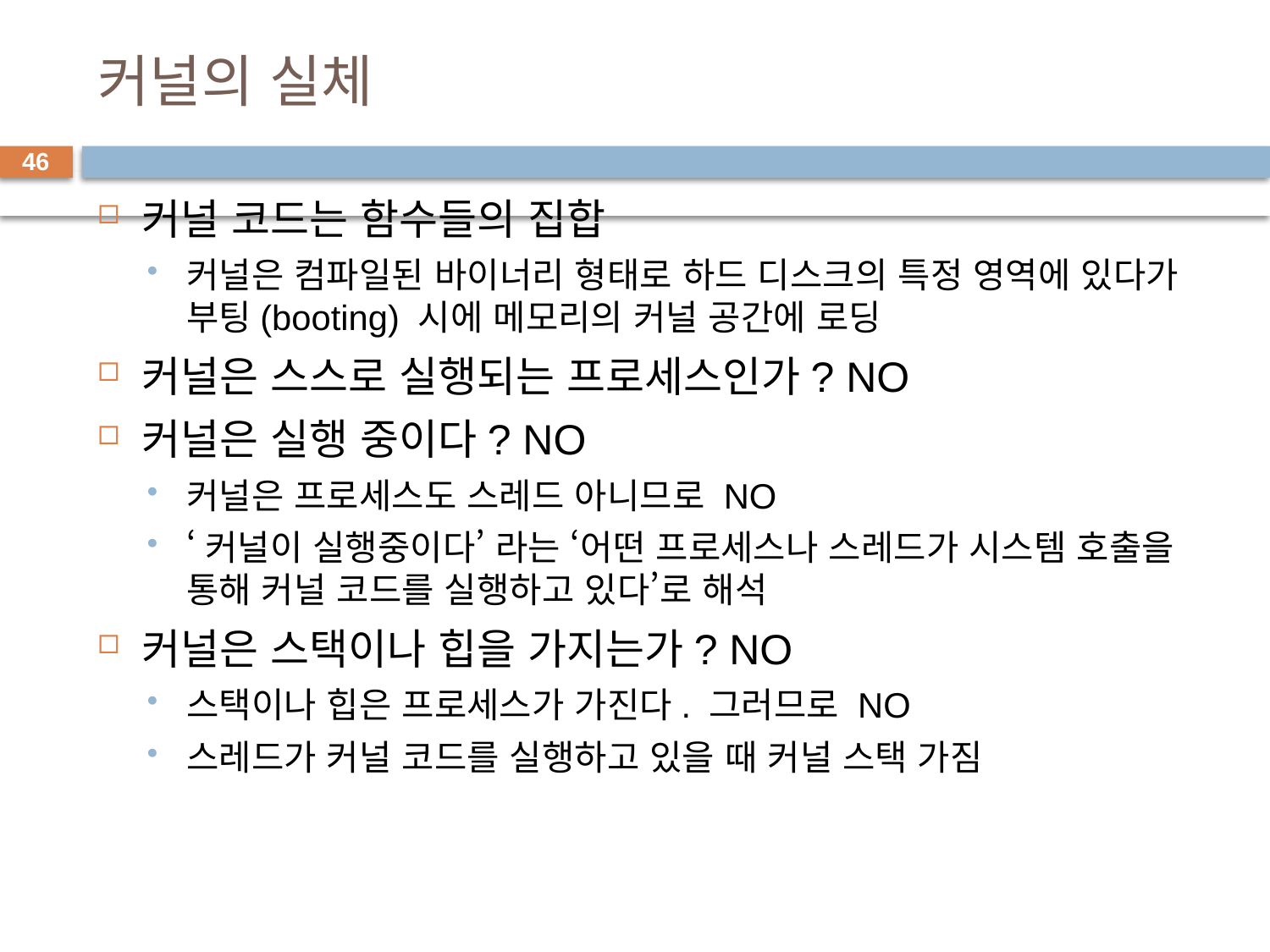

# 커널의 실체
46
커널 코드는 함수들의 집합
커널은 컴파일된 바이너리 형태로 하드 디스크의 특정 영역에 있다가 부팅(booting) 시에 메모리의 커널 공간에 로딩
커널은 스스로 실행되는 프로세스인가? NO
커널은 실행 중이다? NO
커널은 프로세스도 스레드 아니므로 NO
‘커널이 실행중이다’ 라는 ‘어떤 프로세스나 스레드가 시스템 호출을 통해 커널 코드를 실행하고 있다’로 해석
커널은 스택이나 힙을 가지는가? NO
스택이나 힙은 프로세스가 가진다. 그러므로 NO
스레드가 커널 코드를 실행하고 있을 때 커널 스택 가짐